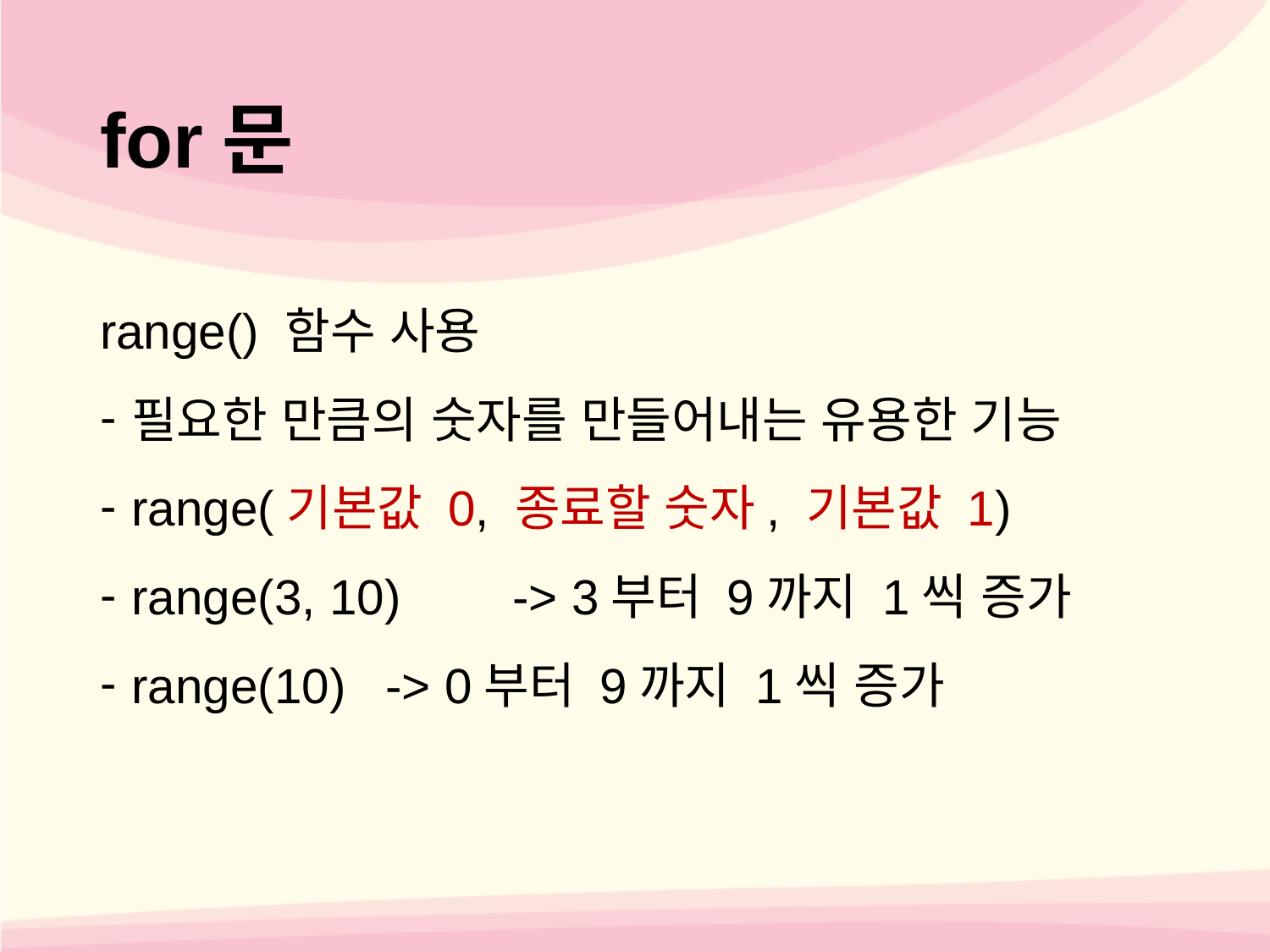

# for문
range() 함수 사용
필요한 만큼의 숫자를 만들어내는 유용한 기능
range(기본값 0, 종료할 숫자, 기본값 1)
range(3, 10)	-> 3부터 9까지 1씩 증가
range(10)	-> 0부터 9까지 1씩 증가